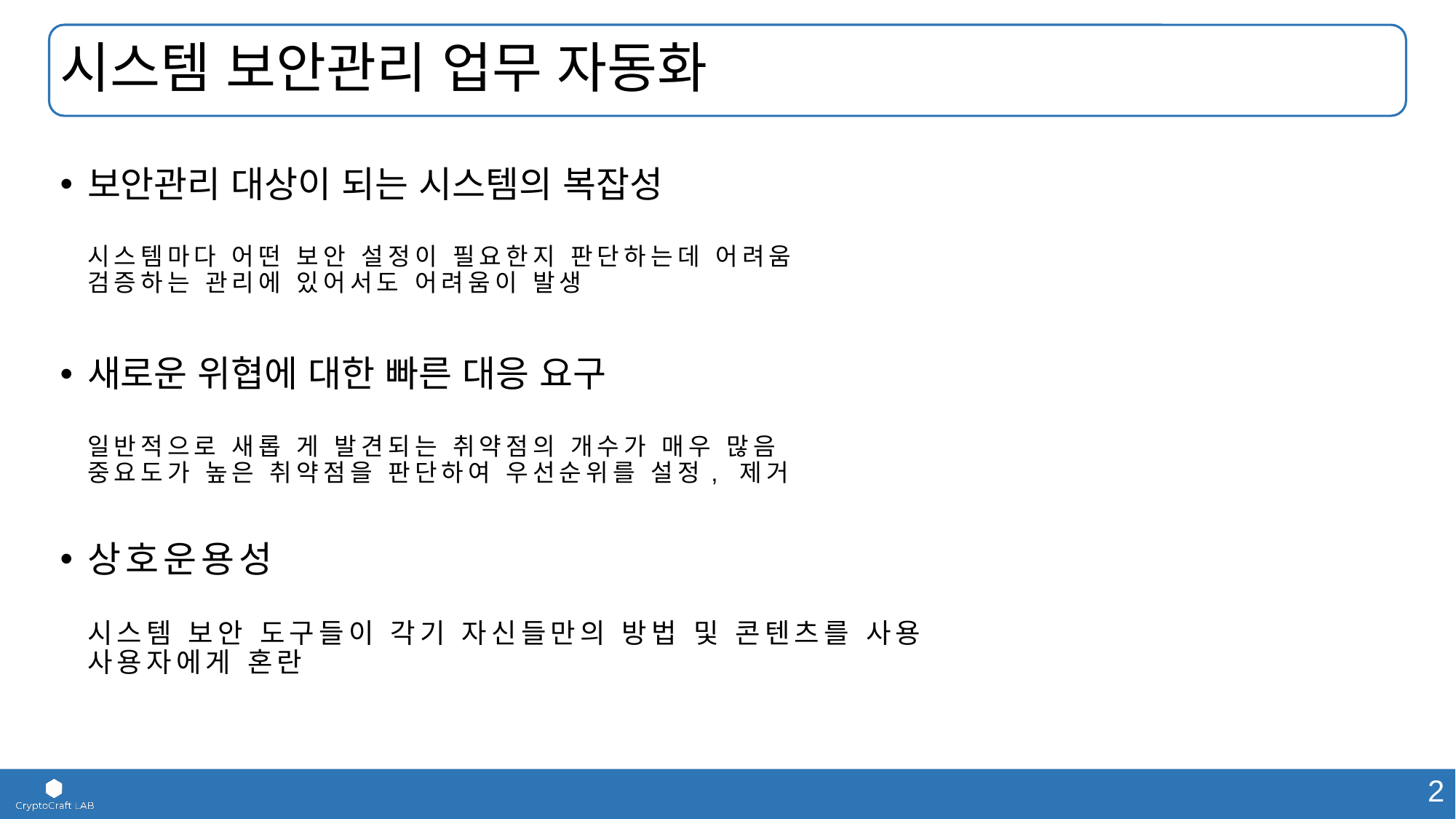

# 시스템 보안관리 업무 자동화
보안관리 대상이 되는 시스템의 복잡성
시스템마다 어떤 보안 설정이 필요한지 판단하는데 어려움
검증하는 관리에 있어서도 어려움이 발생
새로운 위협에 대한 빠른 대응 요구
일반적으로 새롭 게 발견되는 취약점의 개수가 매우 많음
중요도가 높은 취약점을 판단하여 우선순위를 설정, 제거
상호운용성
시스템 보안 도구들이 각기 자신들만의 방법 및 콘텐츠를 사용
사용자에게 혼란